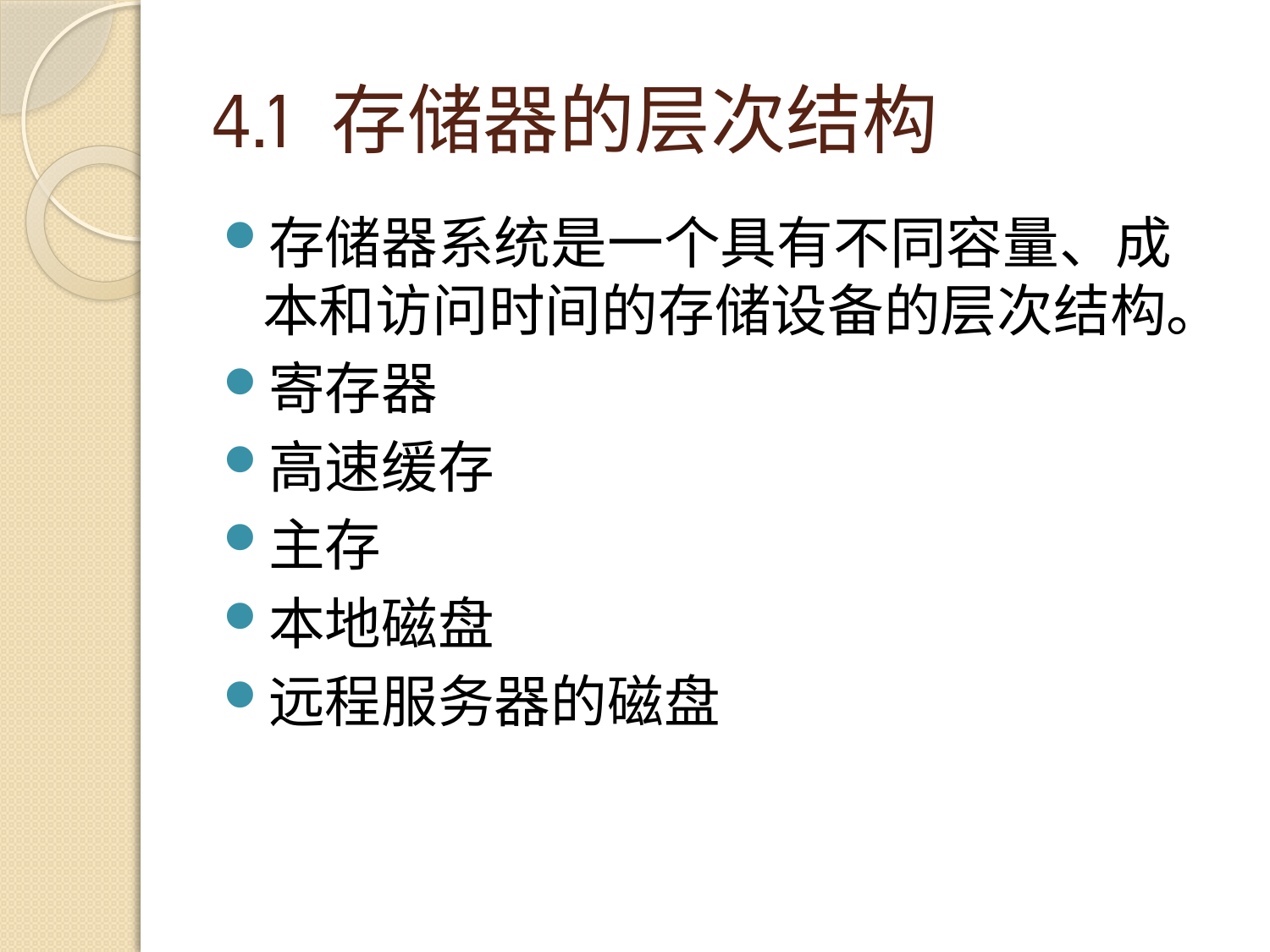

# 4.1 存储器的层次结构
存储器系统是一个具有不同容量、成本和访问时间的存储设备的层次结构。
寄存器
高速缓存
主存
本地磁盘
远程服务器的磁盘